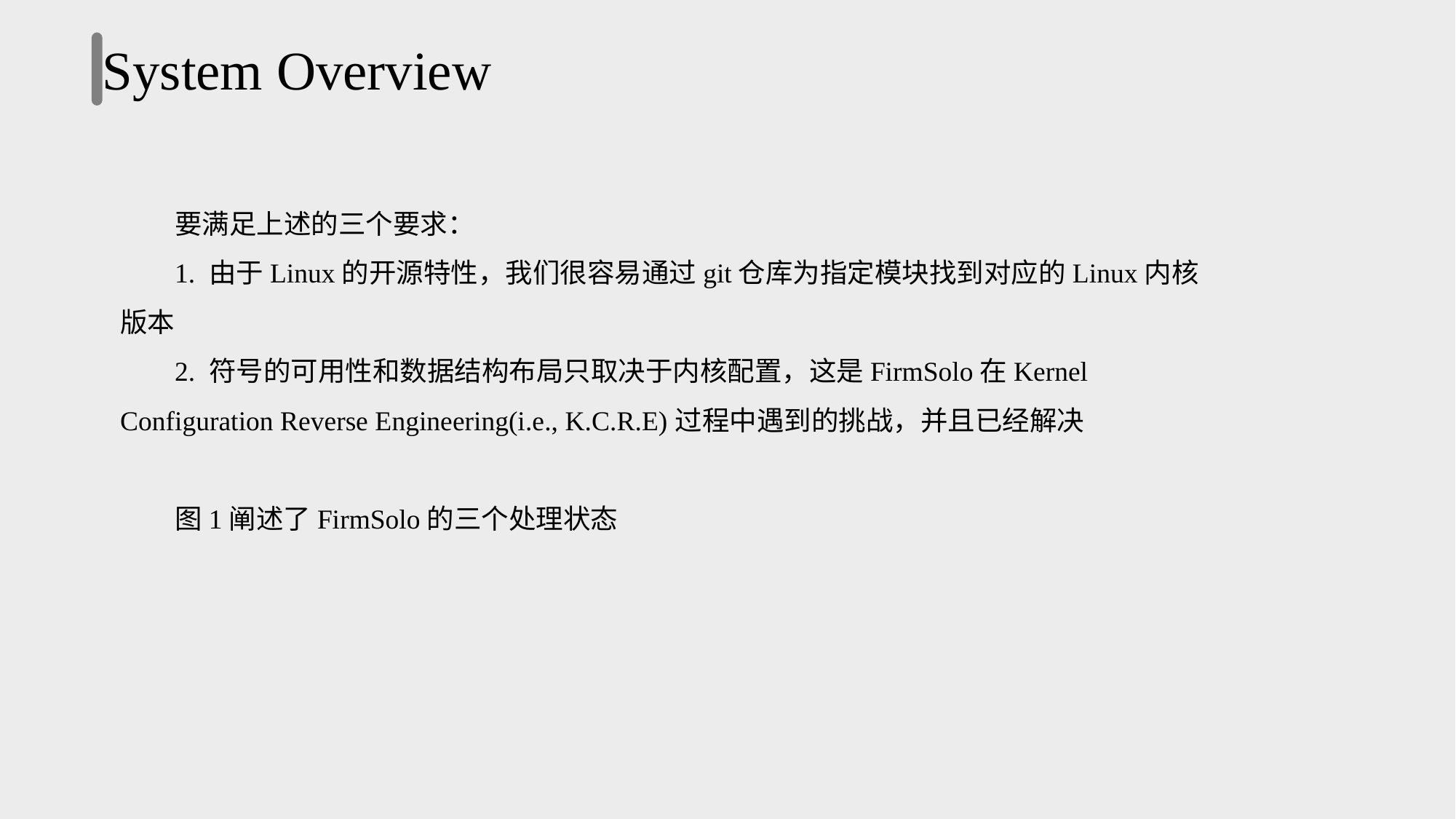

System Overview

要满足上述的三个要求：
1. 由于Linux的开源特性，我们很容易通过git仓库为指定模块找到对应的Linux内核版本
2. 符号的可用性和数据结构布局只取决于内核配置，这是FirmSolo在Kernel Configuration Reverse Engineering(i.e., K.C.R.E)过程中遇到的挑战，并且已经解决

图1阐述了FirmSolo的三个处理状态